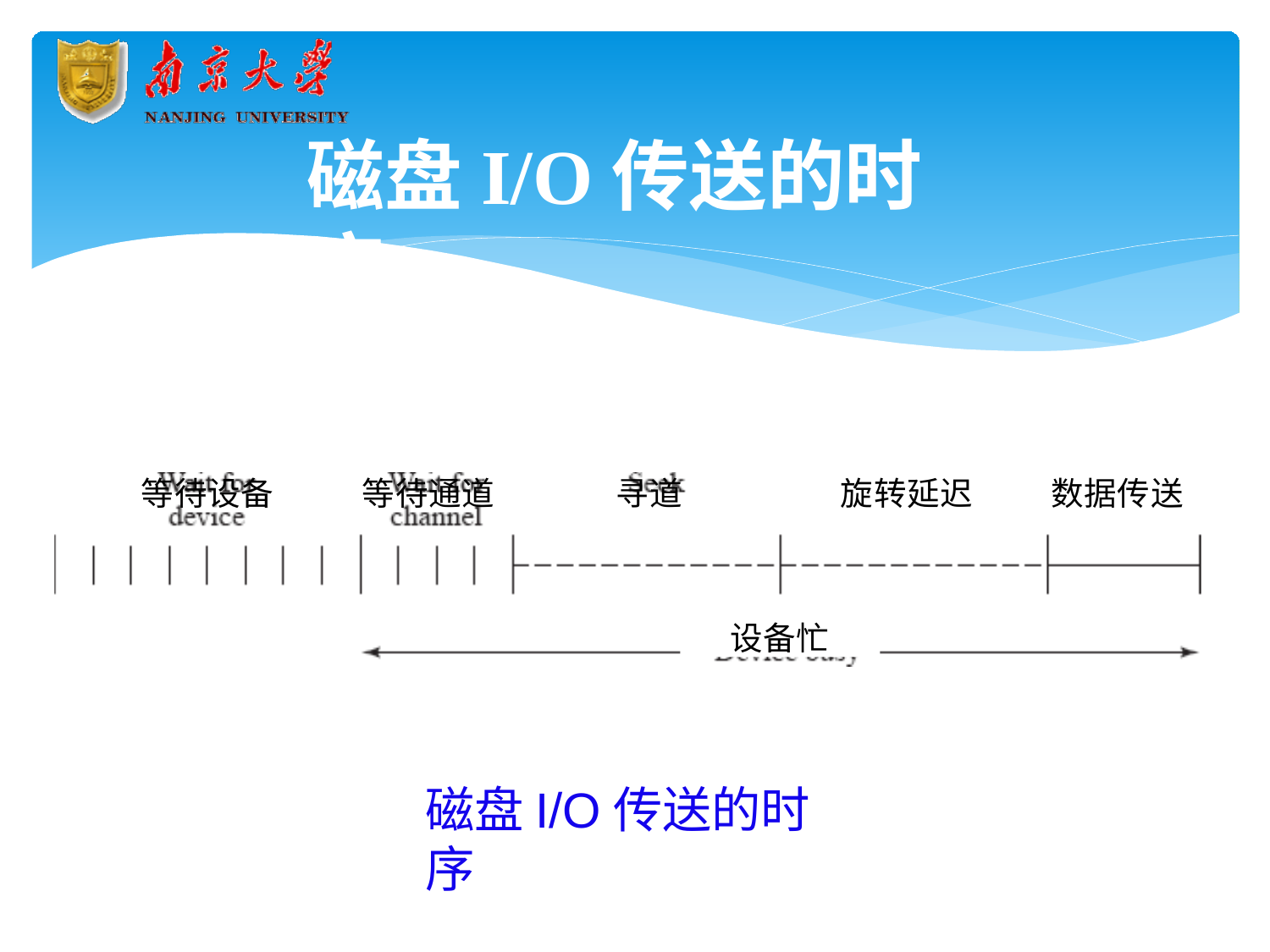

# 磁盘I/O传送的时序

等待设备
等待通道
寻道
旋转延迟
数据传送

设备忙
磁盘I/O传送的时序